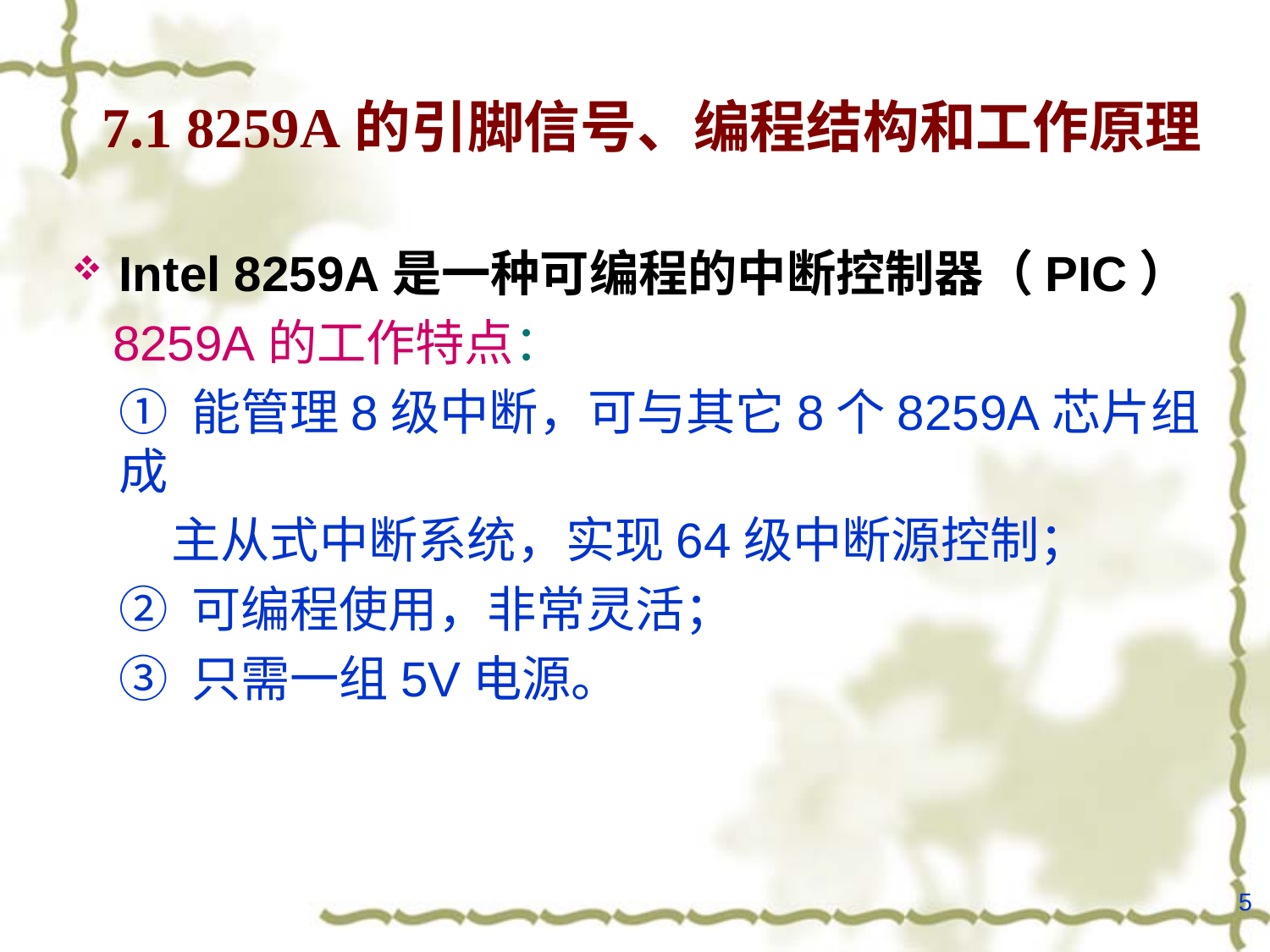

# 7.1 8259A的引脚信号、编程结构和工作原理
Intel 8259A是一种可编程的中断控制器（PIC）
   8259A的工作特点：
	① 能管理8级中断，可与其它8个8259A芯片组成
        主从式中断系统，实现64级中断源控制；
	② 可编程使用，非常灵活；
	③ 只需一组5V电源。
5